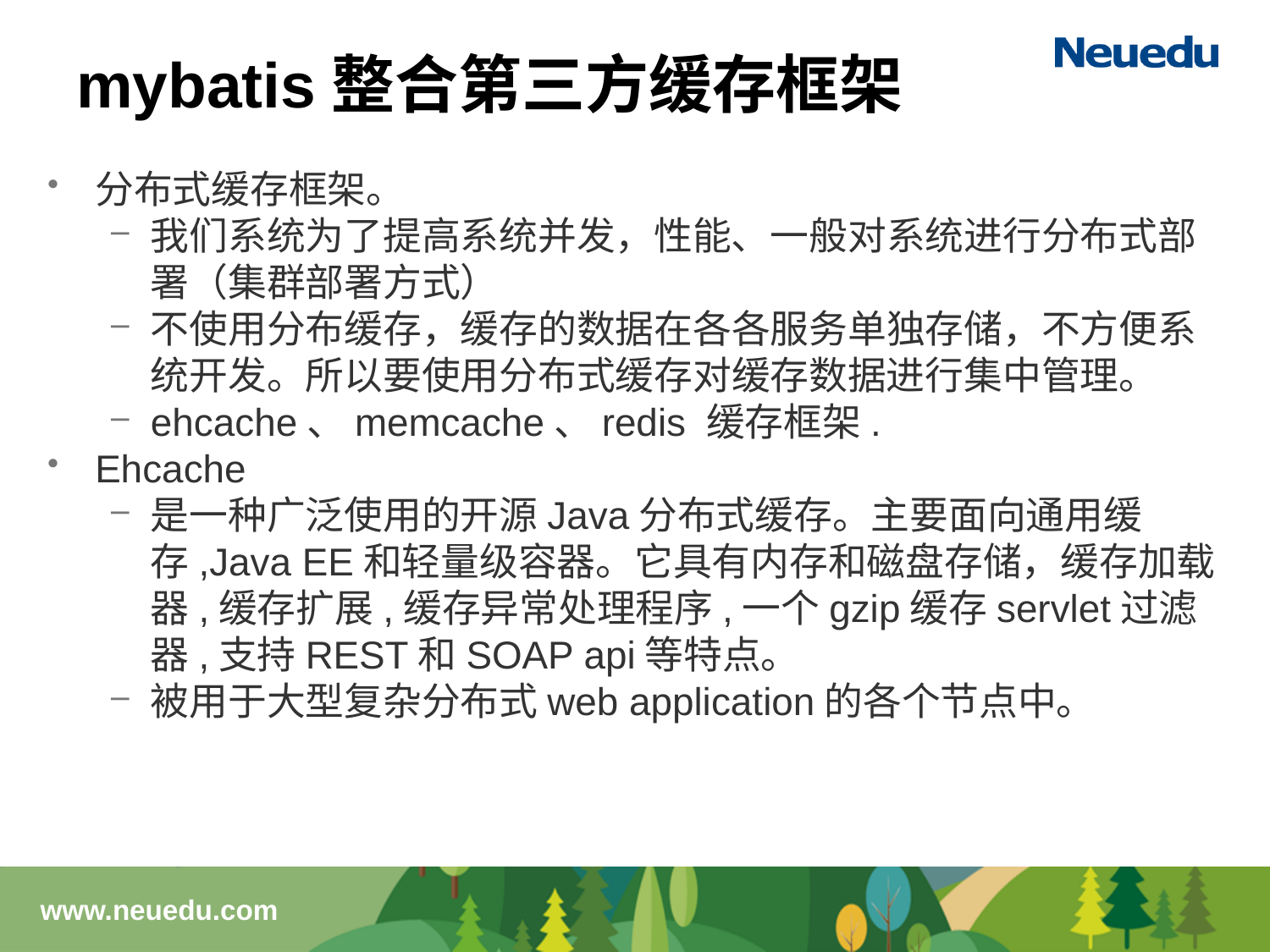

# mybatis整合第三方缓存框架
分布式缓存框架。
我们系统为了提高系统并发，性能、一般对系统进行分布式部署（集群部署方式）
不使用分布缓存，缓存的数据在各各服务单独存储，不方便系统开发。所以要使用分布式缓存对缓存数据进行集中管理。
ehcache、memcache、redis 缓存框架.
Ehcache
是一种广泛使用的开源Java分布式缓存。主要面向通用缓存,Java EE和轻量级容器。它具有内存和磁盘存储，缓存加载器,缓存扩展,缓存异常处理程序,一个gzip缓存servlet过滤器,支持REST和SOAP api等特点。
被用于大型复杂分布式web application的各个节点中。